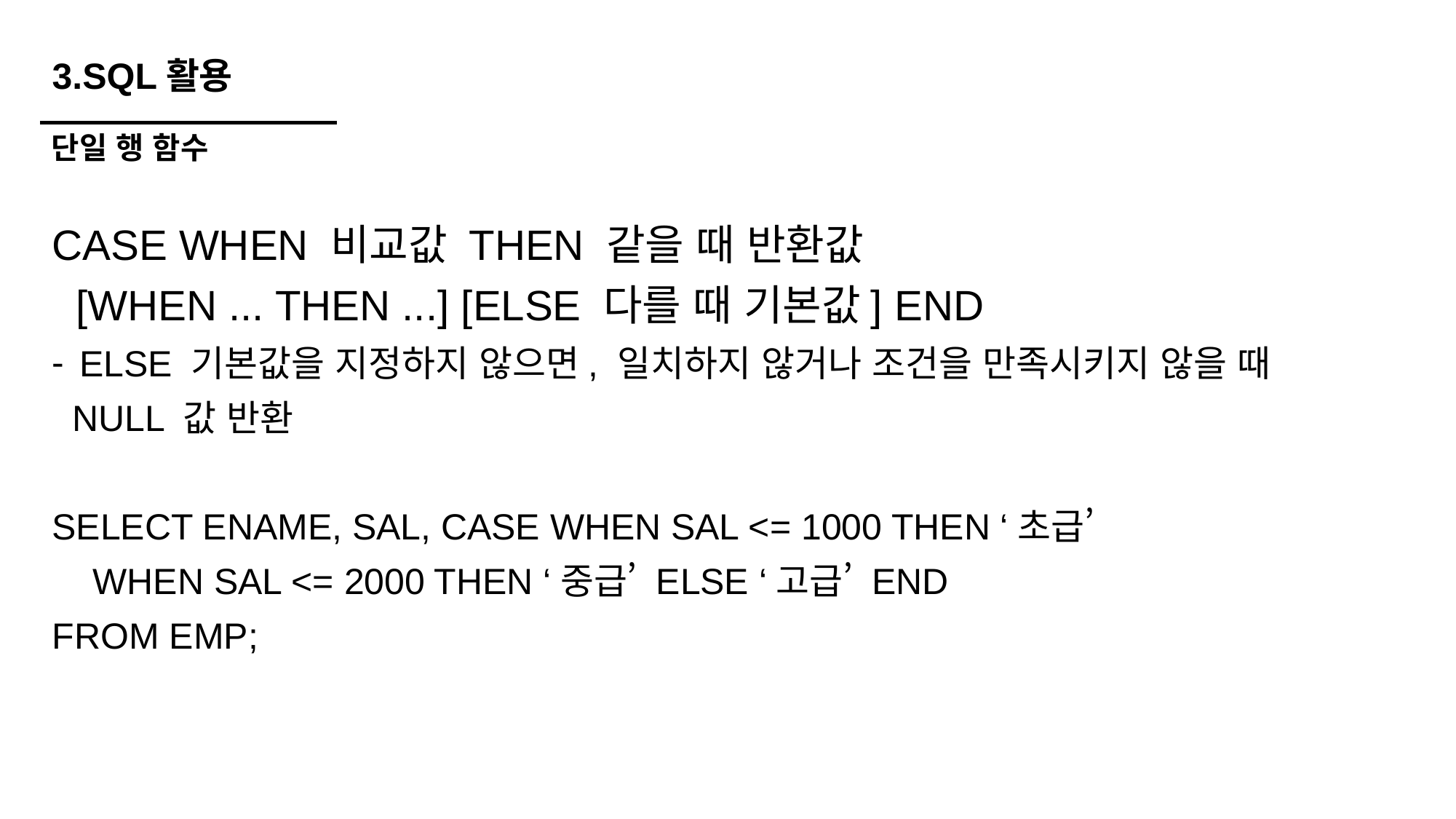

# 3.SQL활용
단일 행 함수
CASE WHEN 비교값 THEN 같을 때 반환값
  [WHEN ... THEN ...] [ELSE 다를 때 기본값] END
ELSE 기본값을 지정하지 않으면, 일치하지 않거나 조건을 만족시키지 않을 때
  NULL 값 반환

SELECT ENAME, SAL, CASE WHEN SAL <= 1000 THEN ‘초급’
    WHEN SAL <= 2000 THEN ‘중급’ ELSE ‘고급’ END
FROM EMP;